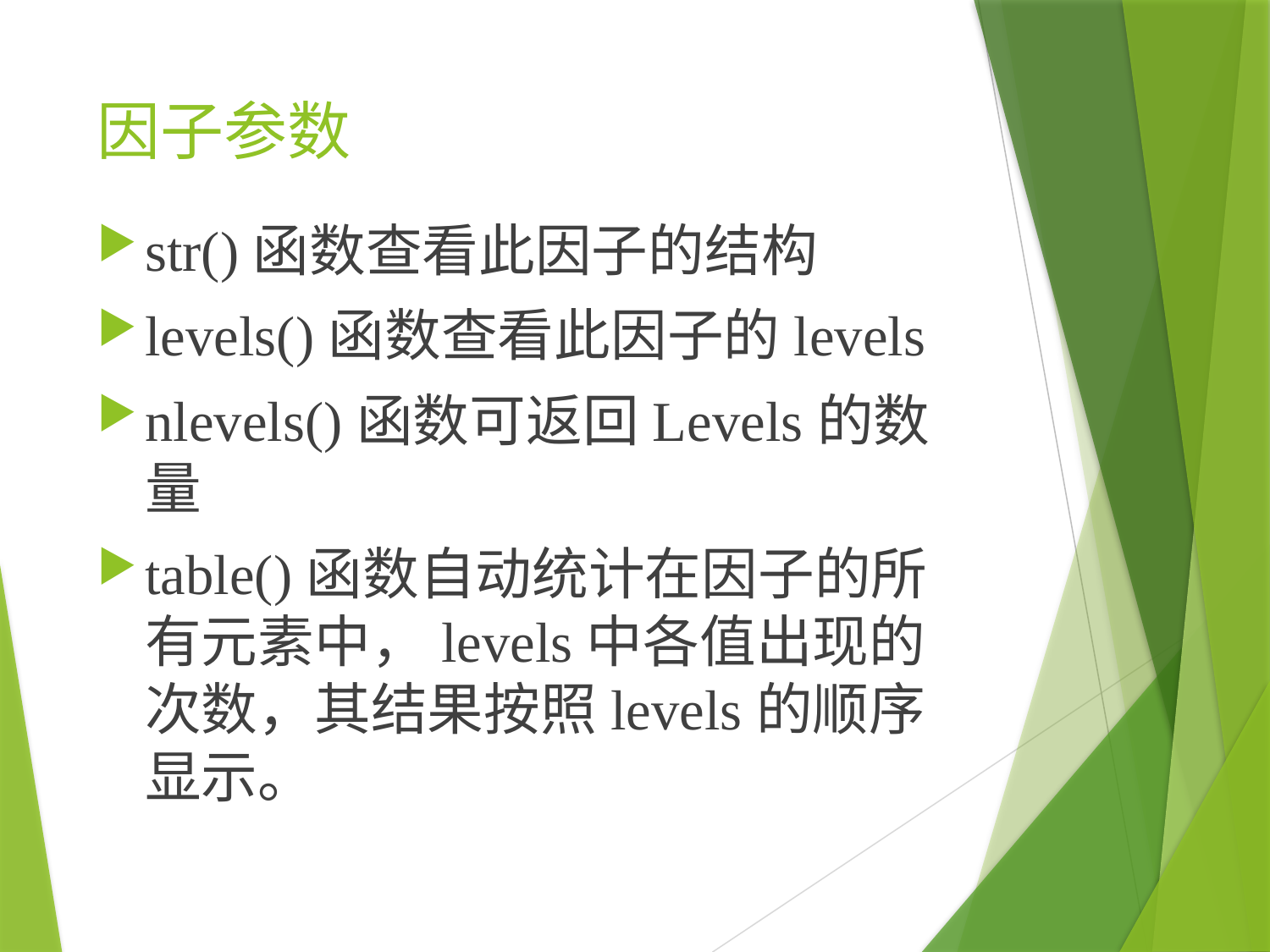

# 因子参数
str()函数查看此因子的结构
levels()函数查看此因子的levels
nlevels()函数可返回Levels的数量
table()函数自动统计在因子的所有元素中，levels中各值出现的次数，其结果按照levels的顺序显示。